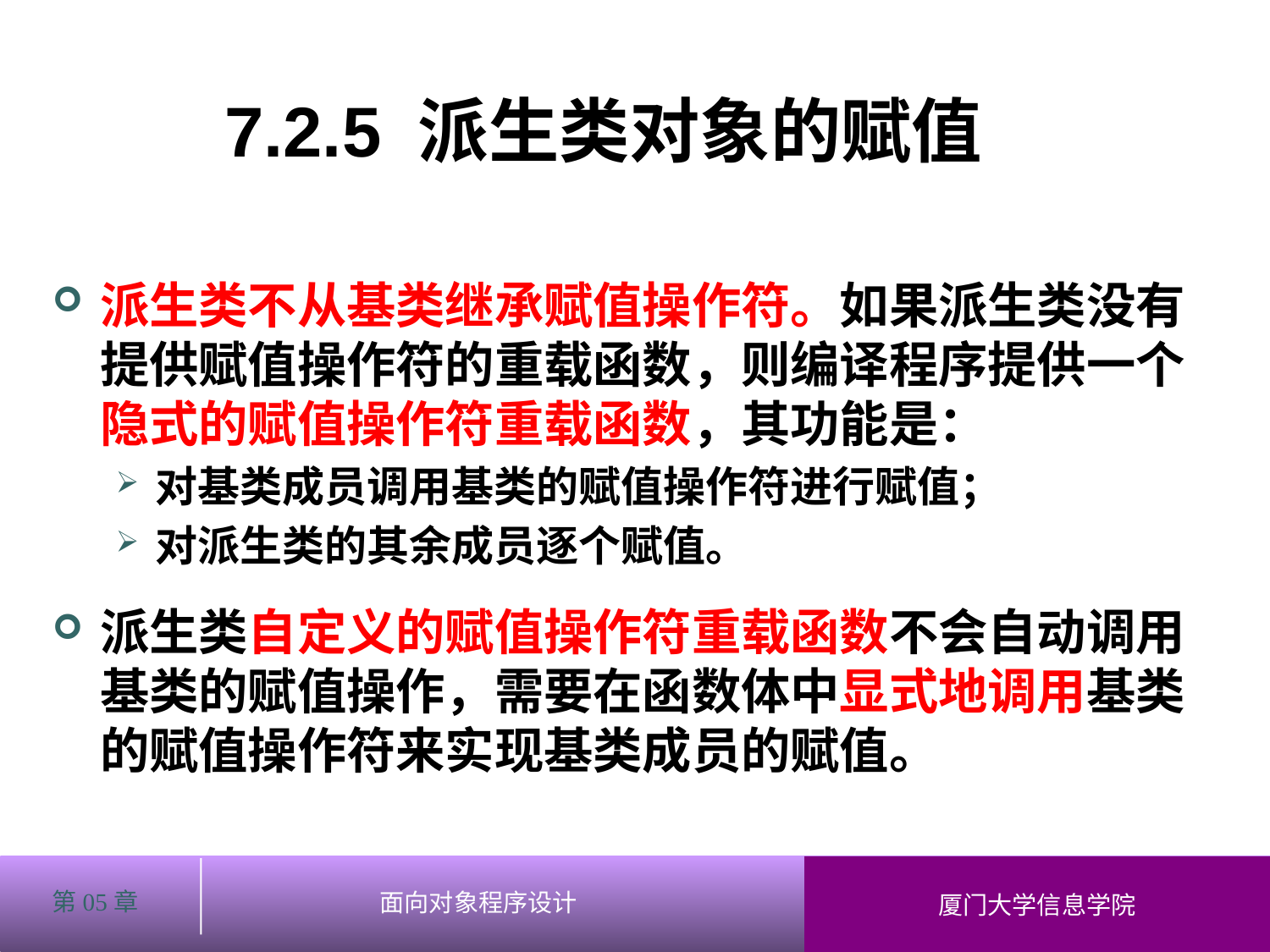

# 7.2.5 派生类对象的赋值
派生类不从基类继承赋值操作符。如果派生类没有提供赋值操作符的重载函数，则编译程序提供一个隐式的赋值操作符重载函数，其功能是：
对基类成员调用基类的赋值操作符进行赋值；
对派生类的其余成员逐个赋值。
派生类自定义的赋值操作符重载函数不会自动调用基类的赋值操作，需要在函数体中显式地调用基类的赋值操作符来实现基类成员的赋值。
30